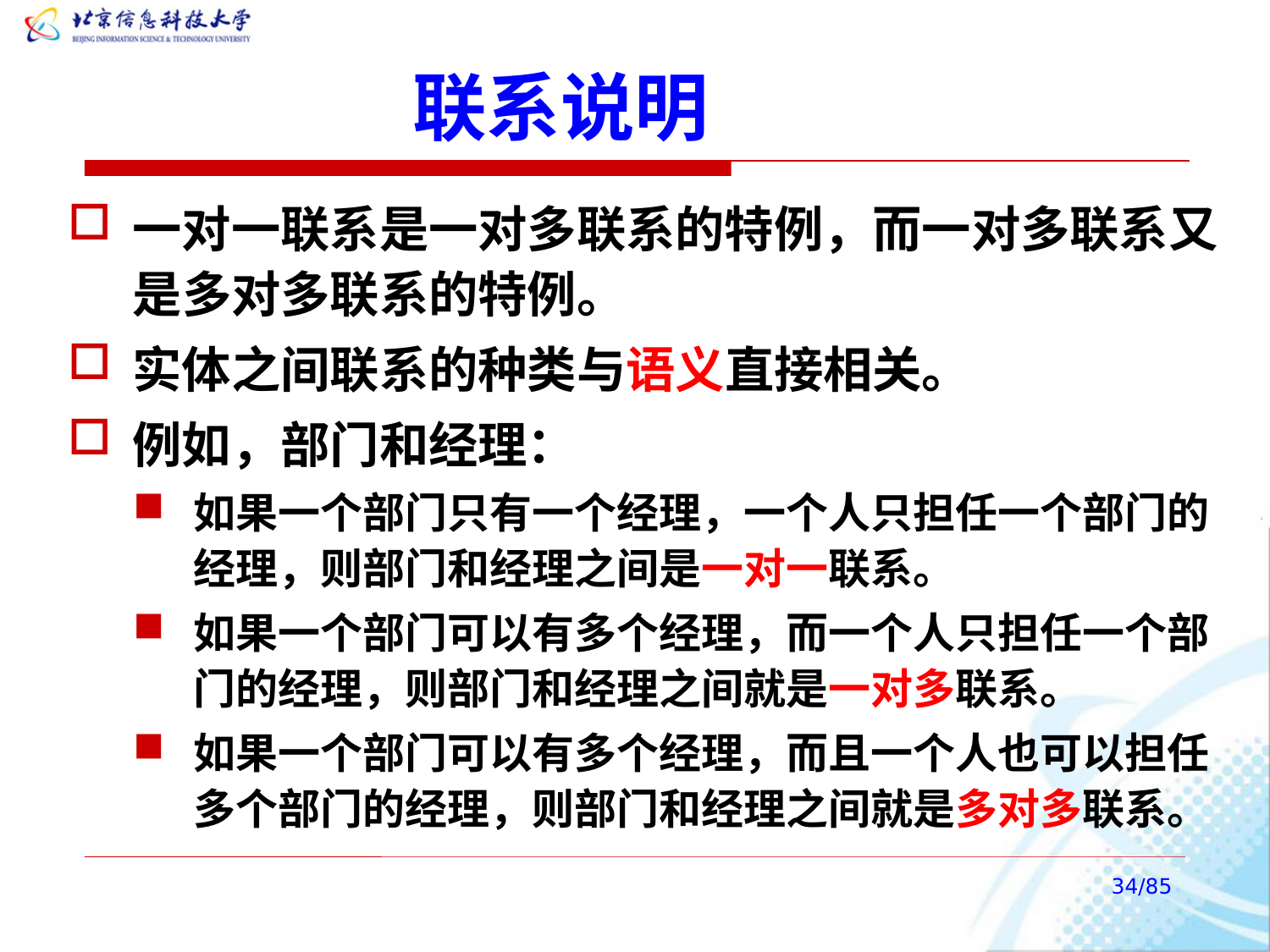

# 联系说明
一对一联系是一对多联系的特例，而一对多联系又是多对多联系的特例。
实体之间联系的种类与语义直接相关。
例如，部门和经理：
如果一个部门只有一个经理，一个人只担任一个部门的经理，则部门和经理之间是一对一联系。
如果一个部门可以有多个经理，而一个人只担任一个部门的经理，则部门和经理之间就是一对多联系。
如果一个部门可以有多个经理，而且一个人也可以担任多个部门的经理，则部门和经理之间就是多对多联系。

34/85